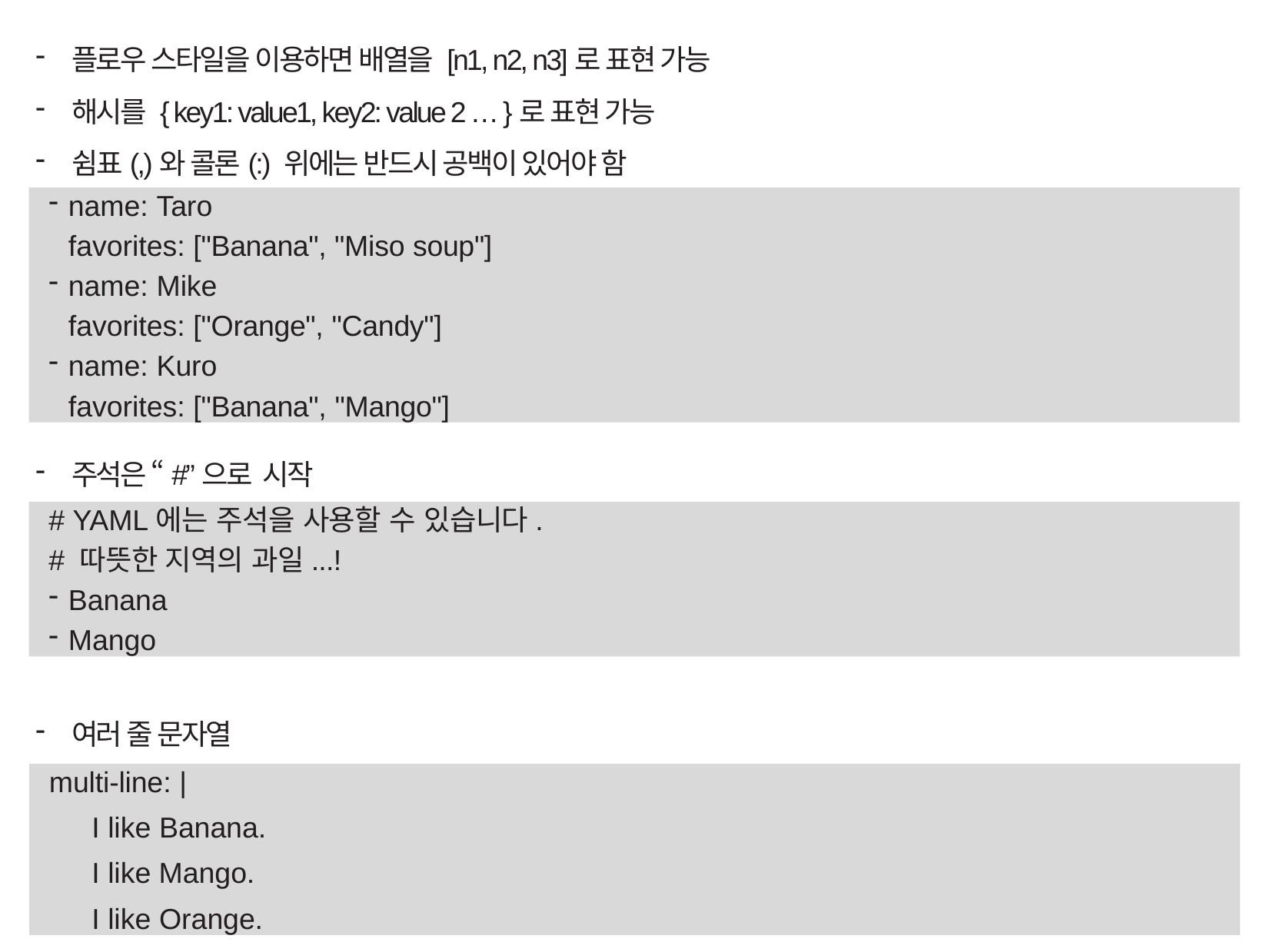

플로우 스타일을 이용하면 배열을 [n1, n2, n3]로 표현 가능
해시를 { key1: value1, key2: value 2 … }로 표현 가능
쉼표(,)와 콜론(:) 위에는 반드시 공백이 있어야 함

주석은 “#”으로  시작

여러 줄 문자열
 name: Taro
 favorites: ["Banana", "Miso soup"]
 name: Mike
 favorites: ["Orange", "Candy"]
 name: Kuro
 favorites: ["Banana", "Mango"]
# YAML에는 주석을 사용할 수 있습니다.
# 따뜻한 지역의 과일...!
 Banana
 Mango
multi-line: |
I like Banana.
I like Mango.
I like Orange.